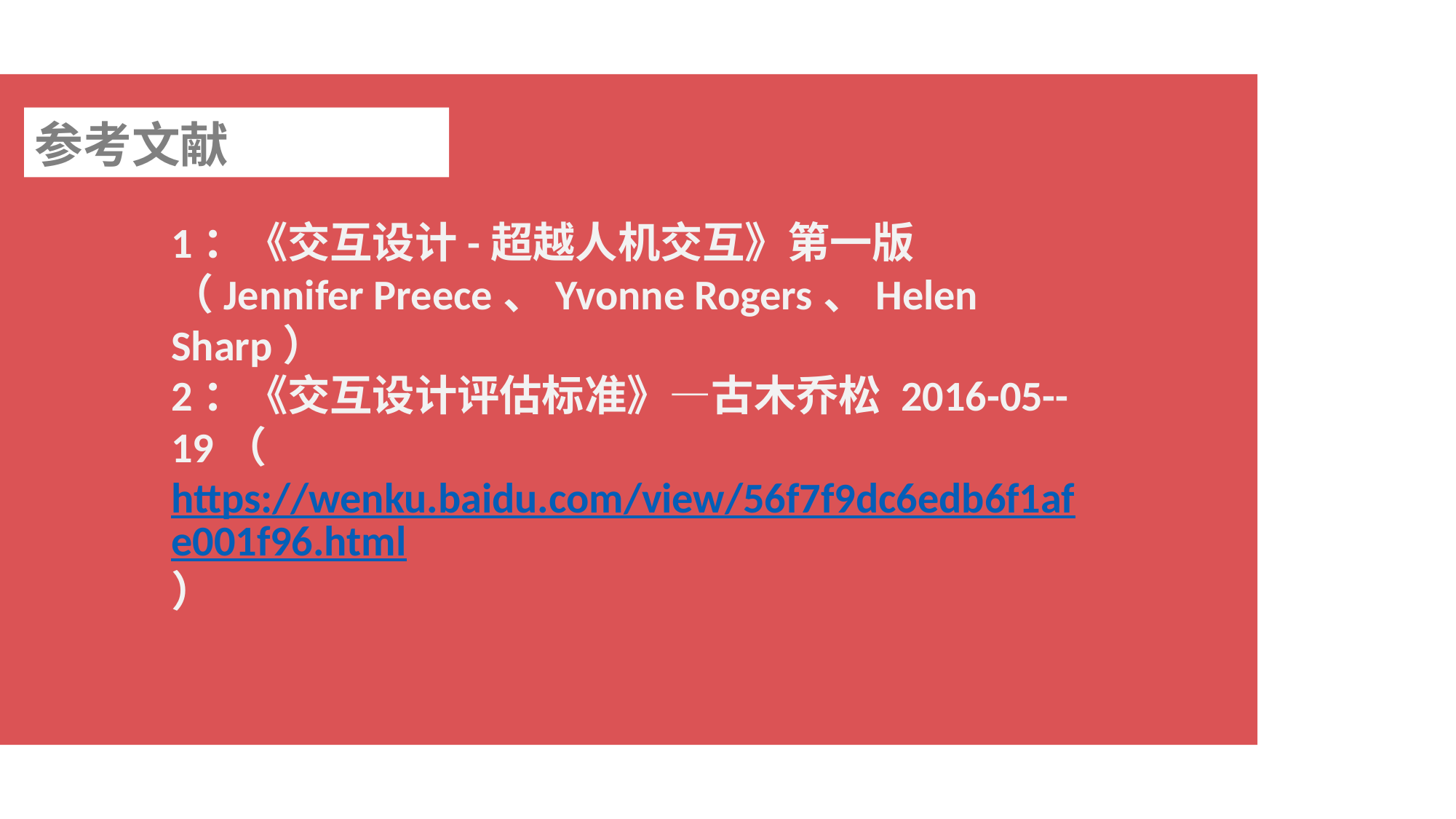

参考文献
1：《交互设计-超越人机交互》第一版（Jennifer Preece、Yvonne Rogers、Helen Sharp）
2：《交互设计评估标准》—古木乔松 2016-05--19（https://wenku.baidu.com/view/56f7f9dc6edb6f1afe001f96.html）